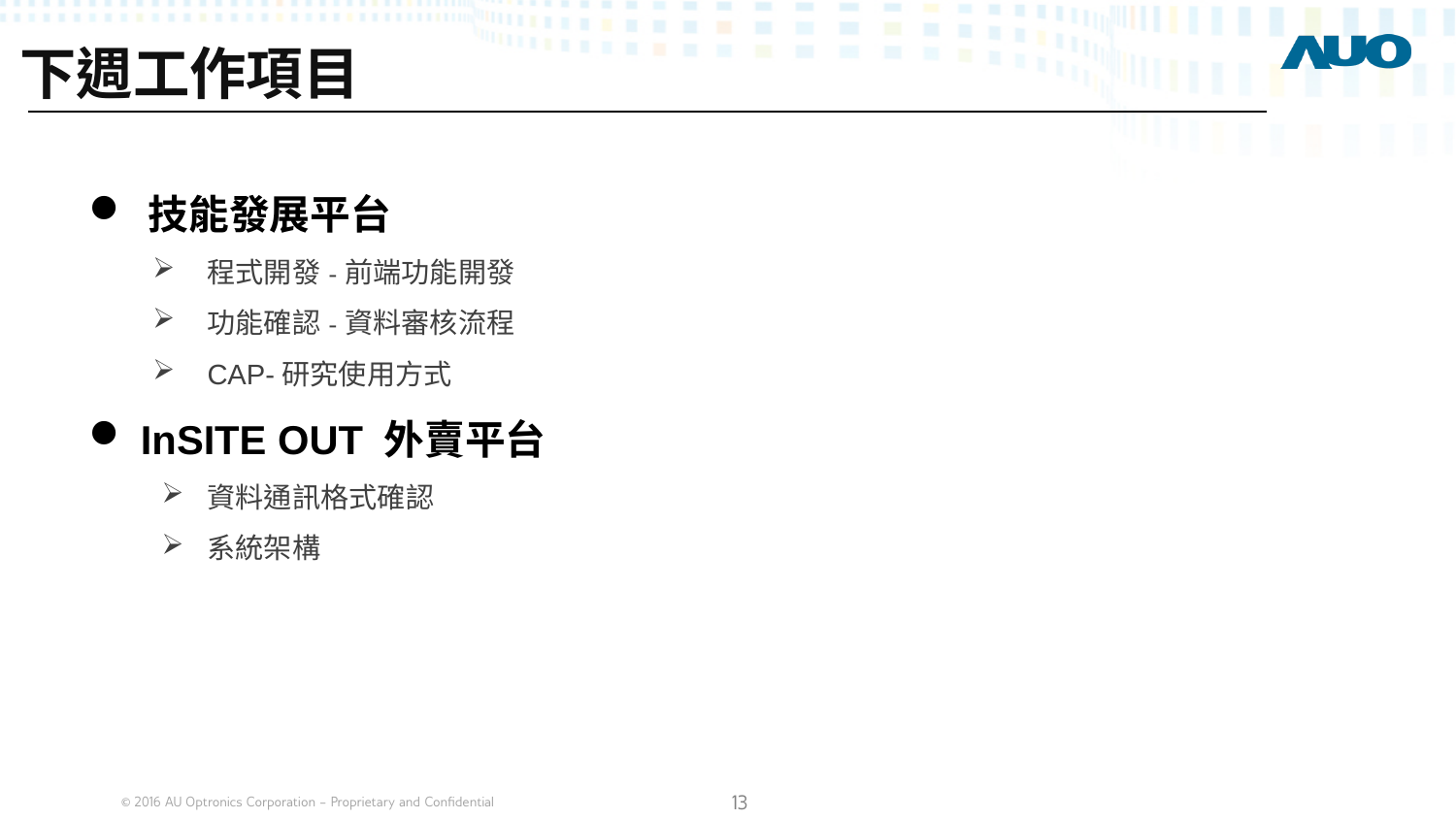

# 下週工作項目
 技能發展平台
程式開發-前端功能開發
功能確認-資料審核流程
CAP-研究使用方式
 InSITE OUT 外賣平台
資料通訊格式確認
系統架構